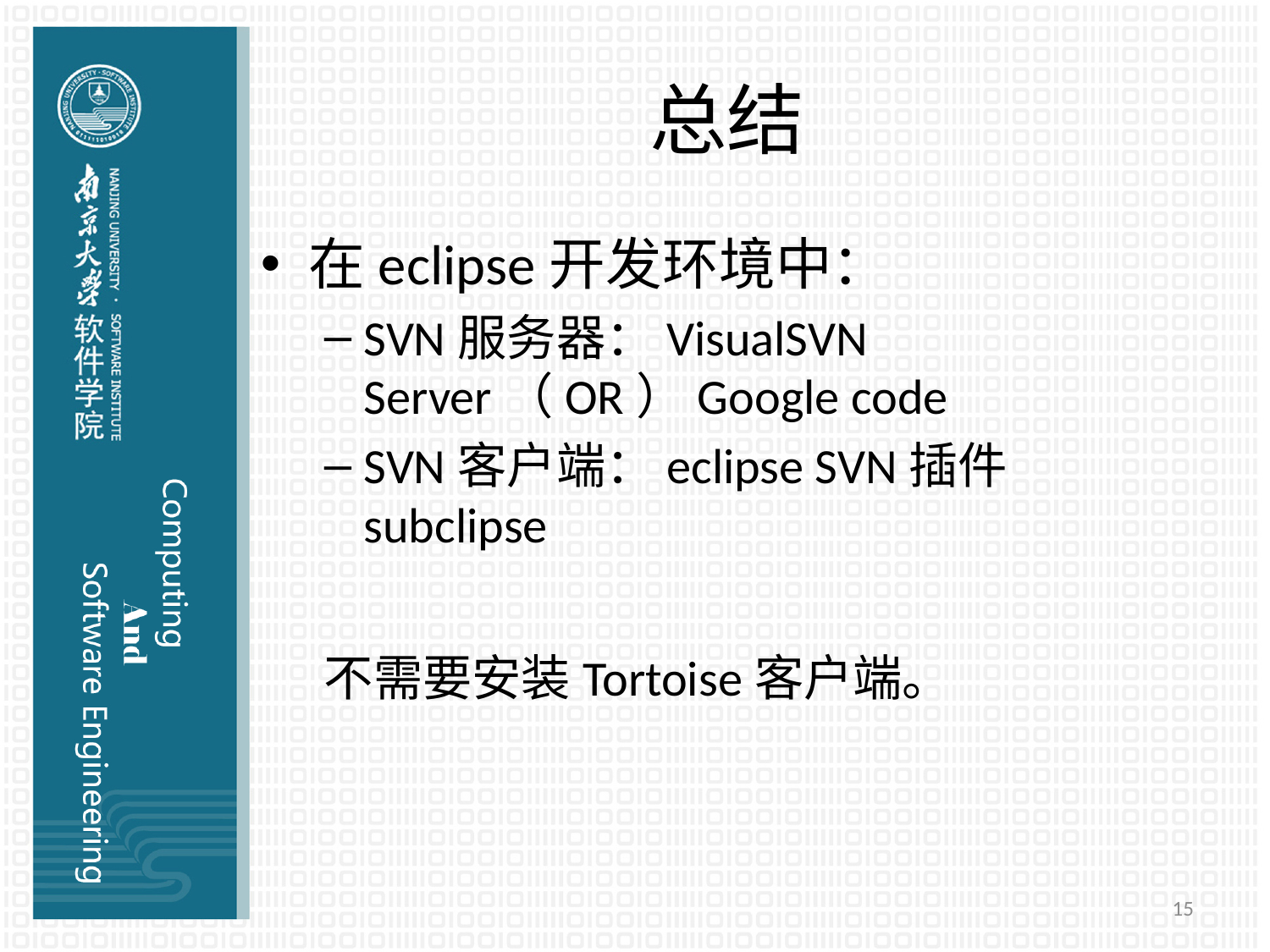

# 总结
在eclipse开发环境中：
SVN服务器：VisualSVN Server（OR）Google code
SVN客户端：eclipse SVN插件 subclipse

不需要安装Tortoise客户端。
15